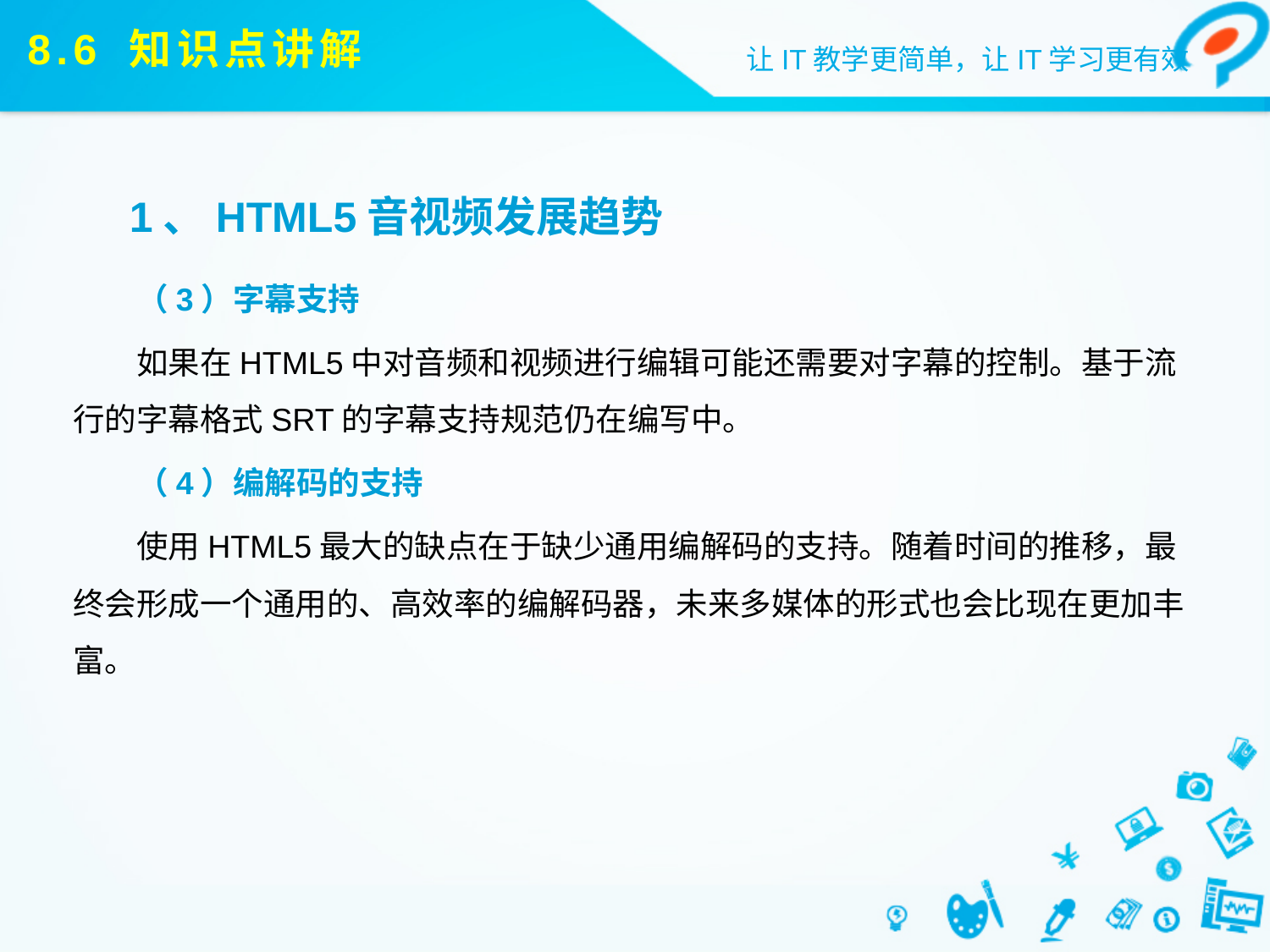

# 8.6 知识点讲解
1、HTML5音视频发展趋势
（3）字幕支持
如果在HTML5中对音频和视频进行编辑可能还需要对字幕的控制。基于流行的字幕格式SRT的字幕支持规范仍在编写中。
（4）编解码的支持
使用HTML5最大的缺点在于缺少通用编解码的支持。随着时间的推移，最终会形成一个通用的、高效率的编解码器，未来多媒体的形式也会比现在更加丰富。